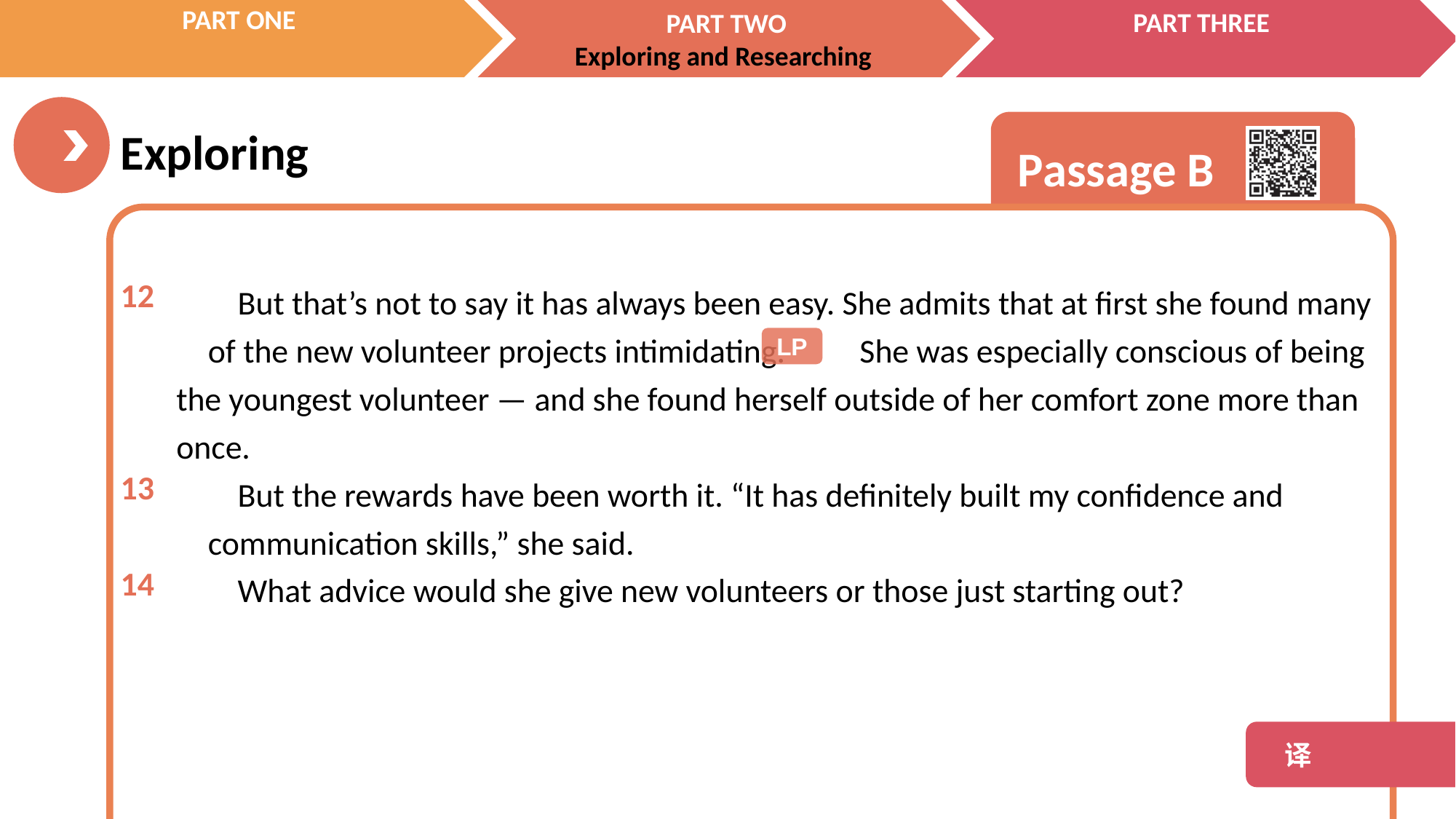

But that’s not to say it has always been easy. She admits that at first she found many
of the new volunteer projects intimidating.          She was especially conscious of being the youngest volunteer — and she found herself outside of her comfort zone more than once.
    But the rewards have been worth it. “It has definitely built my confidence and
communication skills,” she said.
    What advice would she give new volunteers or those just starting out?
12

13

14

LP
   译